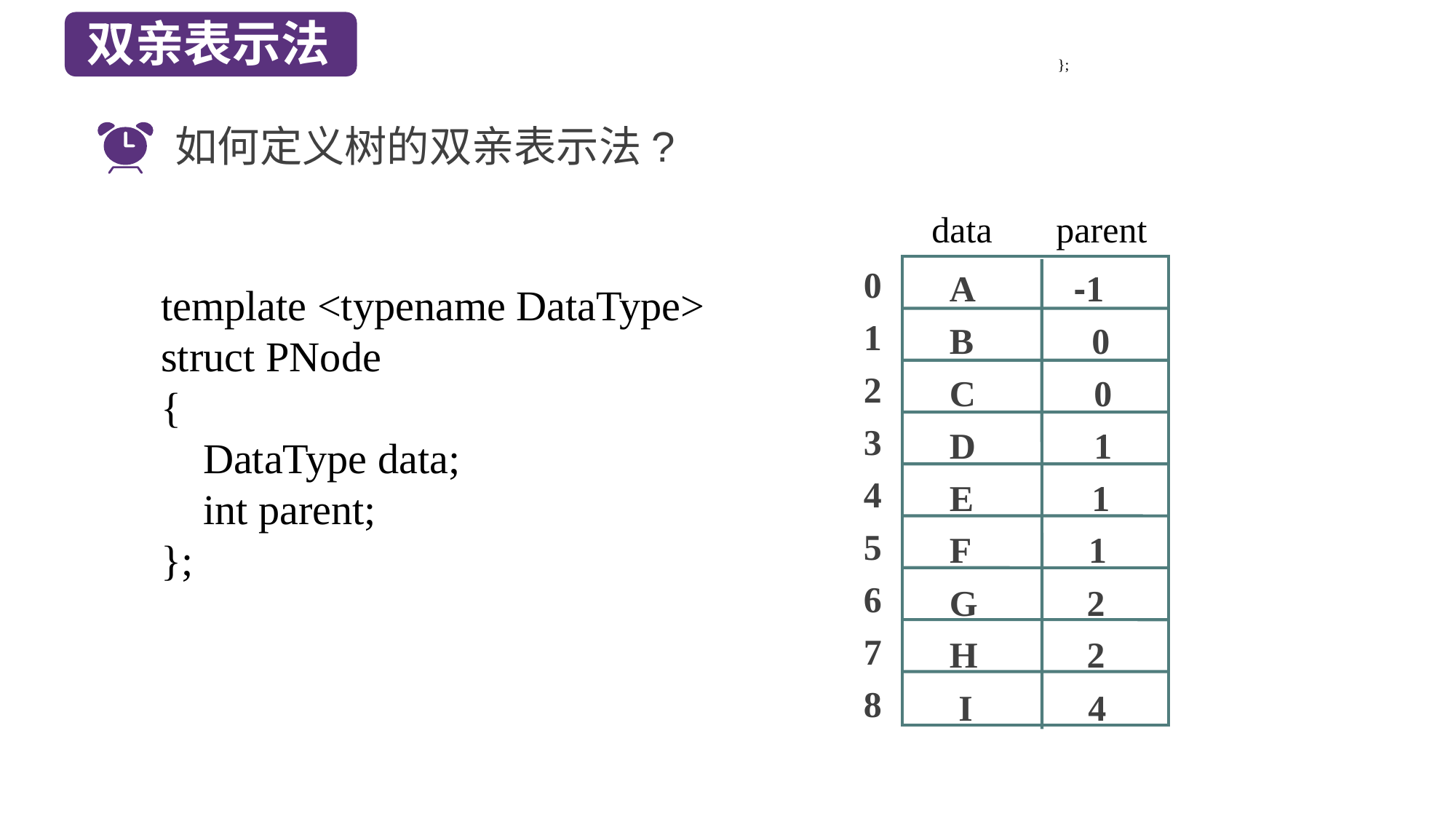

双亲表示法

};
如何定义树的双亲表示法?

data       parent
0
1
2
3
4
5
6
7
8
    A           -1
    B             0
    C             0
    D             1
    E             1
    F             1
    G            2
    H            2
     I             4

template <typename DataType>
struct PNode
{
    DataType data;
    int parent;
};